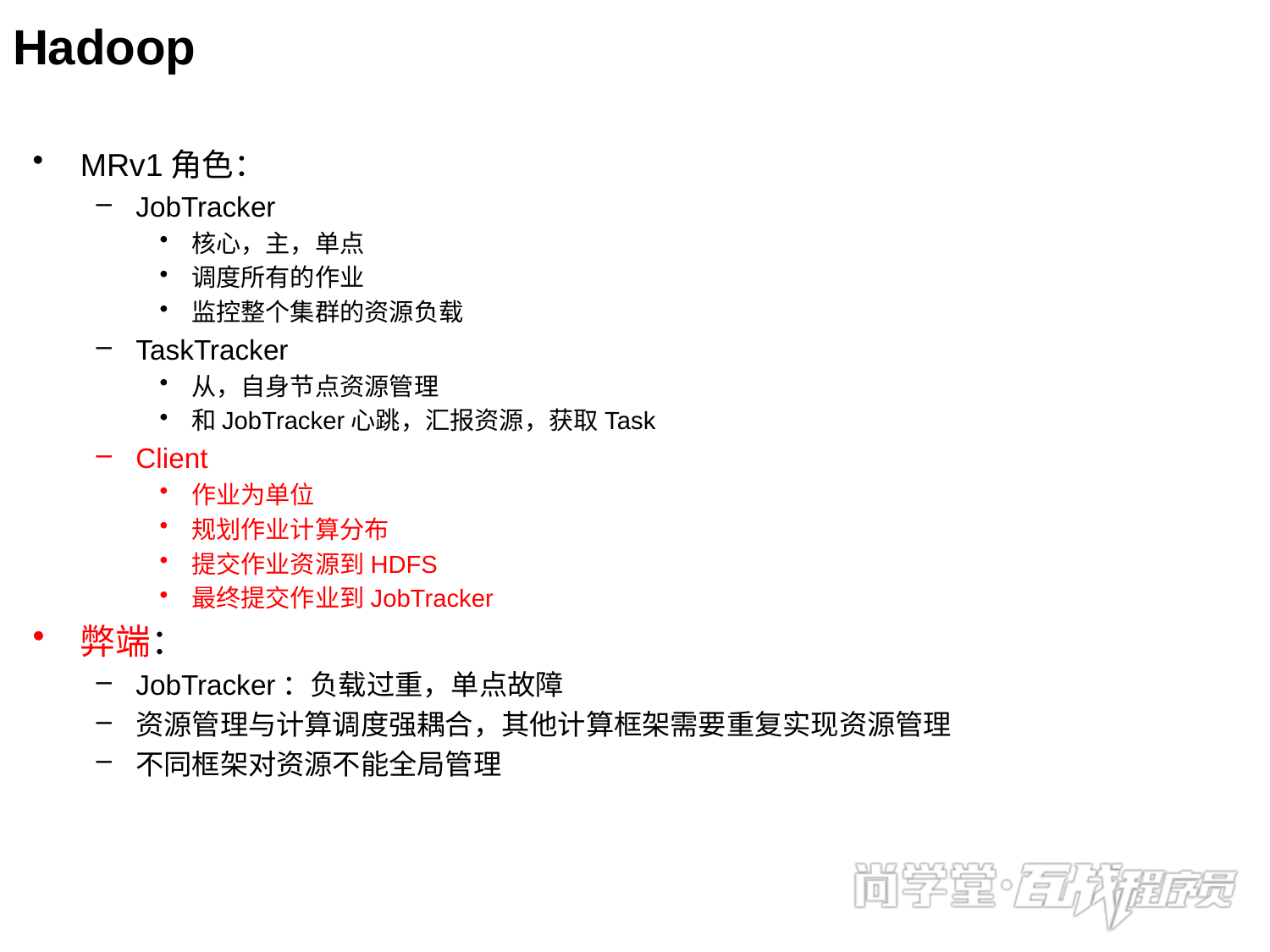

# Hadoop
MRv1角色：
JobTracker
核心，主，单点
调度所有的作业
监控整个集群的资源负载
TaskTracker
从，自身节点资源管理
和JobTracker心跳，汇报资源，获取Task
Client
作业为单位
规划作业计算分布
提交作业资源到HDFS
最终提交作业到JobTracker
弊端：
JobTracker：负载过重，单点故障
资源管理与计算调度强耦合，其他计算框架需要重复实现资源管理
不同框架对资源不能全局管理